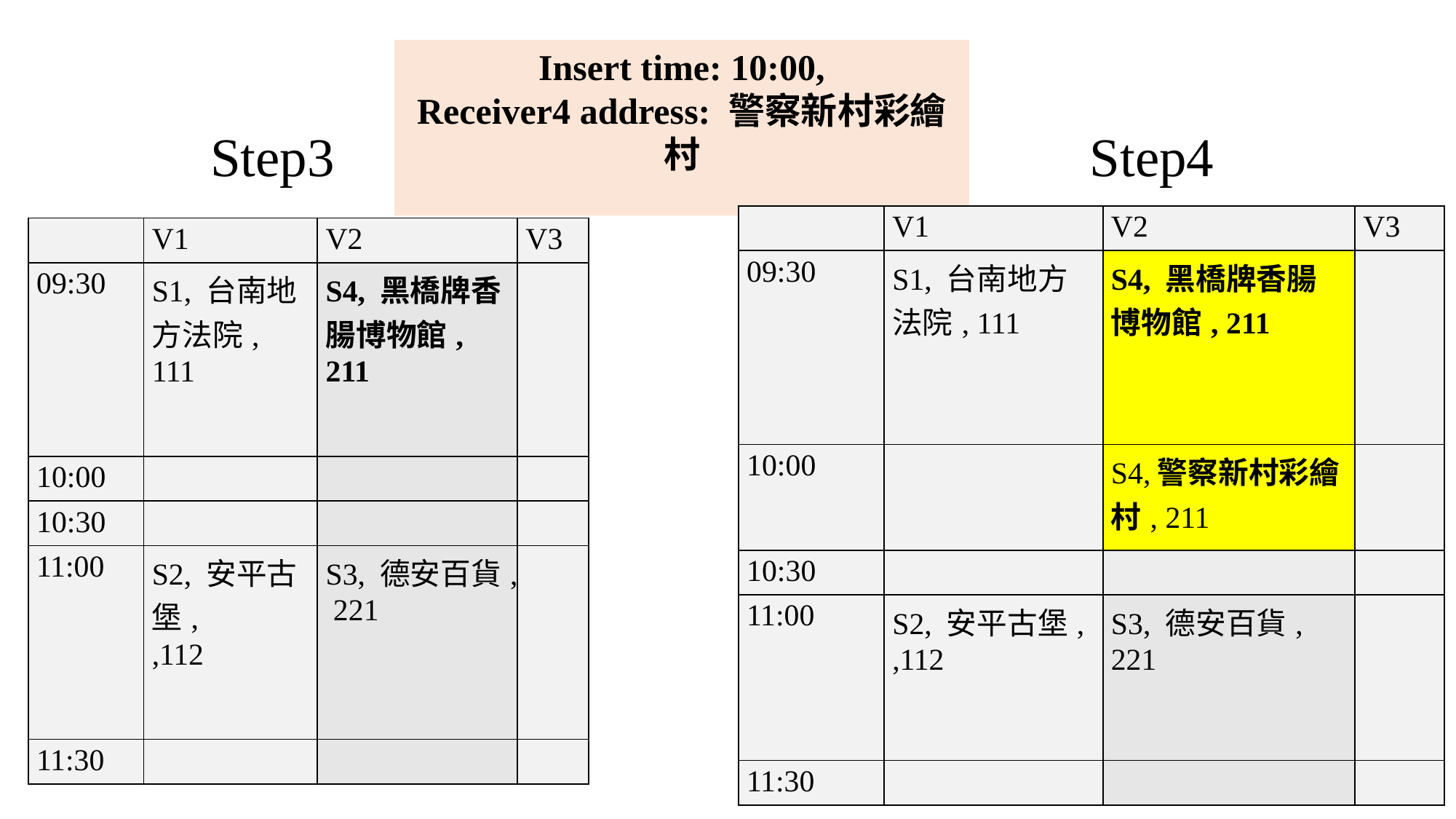

Insert time: 10:00,
Receiver4 address: 警察新村彩繪村

Step3
Step4
|  | V1 | V2 | V3 |
| --- | --- | --- | --- |
| 09:30 | S1, 台南地方法院, 111 | S4, 黑橋牌香腸博物館, 211 |  |
| 10:00 |  | S4,警察新村彩繪村, 211 |  |
| 10:30 |  |  |  |
| 11:00 | S2, 安平古堡, ,112 | S3, 德安百貨, 221 |  |
| 11:30 |  |  |  |
|  | V1 | V2 | V3 |
| --- | --- | --- | --- |
| 09:30 | S1, 台南地方法院, 111 | S4, 黑橋牌香腸博物館, 211 |  |
| 10:00 |  |  |  |
| 10:30 |  |  |  |
| 11:00 | S2, 安平古堡, ,112 | S3, 德安百貨, 221 |  |
| 11:30 |  |  |  |
3